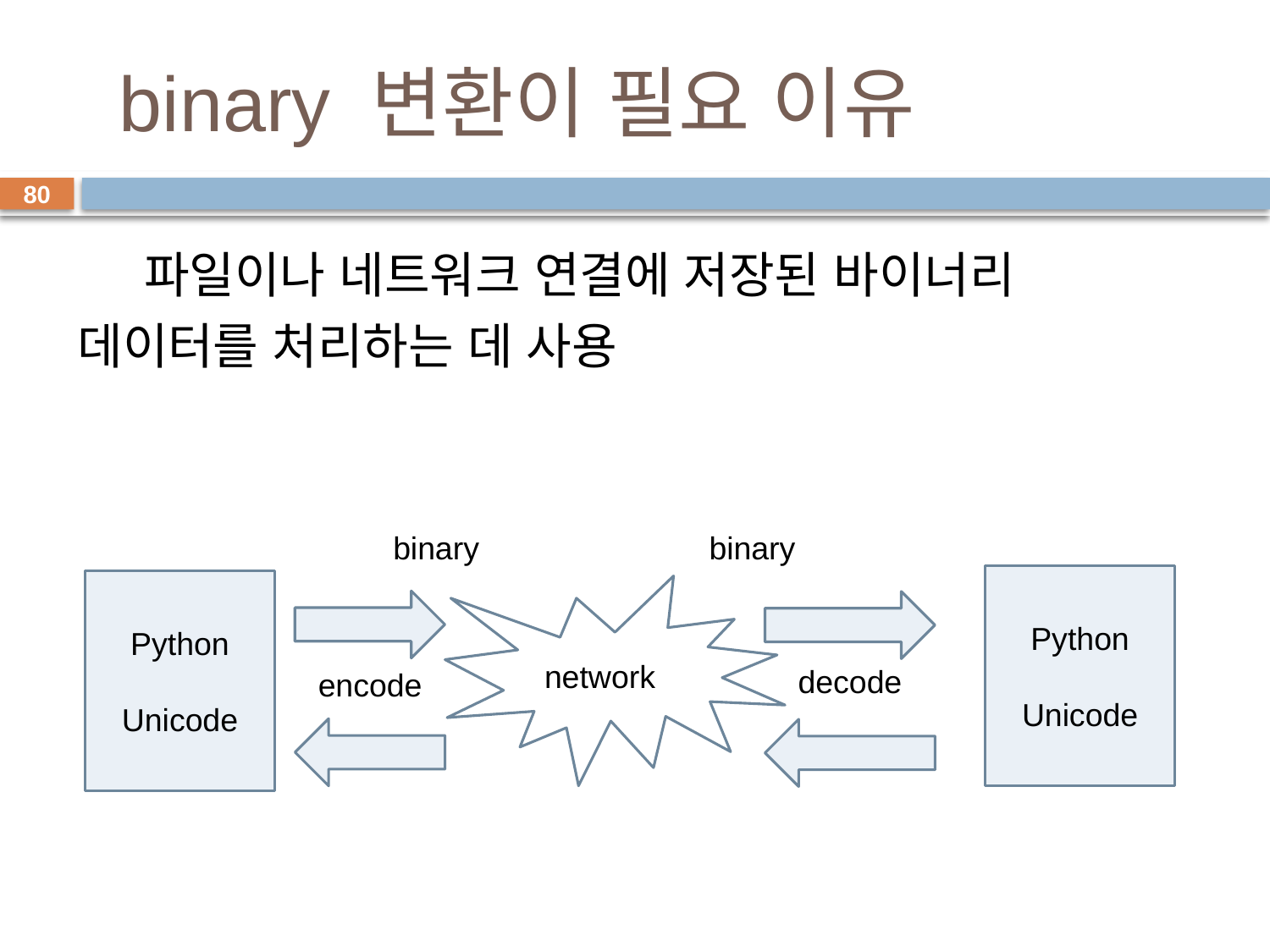

# binary 변환이 필요 이유
80
    파일이나 네트워크 연결에 저장된 바이너리 데이터를 처리하는 데 사용
binary
binary
Python

Unicode
Python

Unicode

network
decode
encode